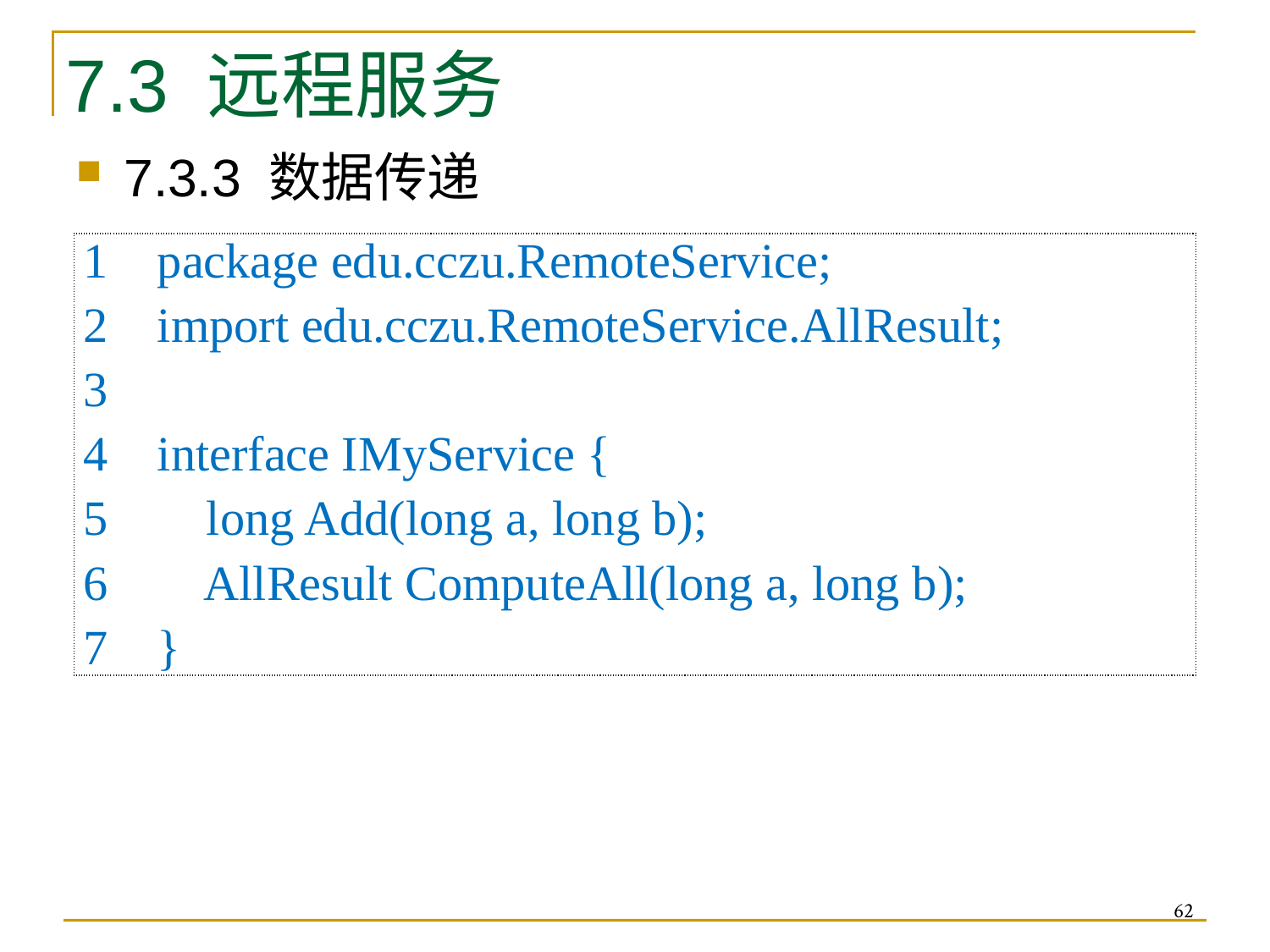

7.3 远程服务
7.3.3 数据传递
| 1 package edu.cczu.RemoteService; 2 import edu.cczu.RemoteService.AllResult; 3 4 interface IMyService { 5 long Add(long a, long b); 6 AllResult ComputeAll(long a, long b); 7 } |
| --- |
62